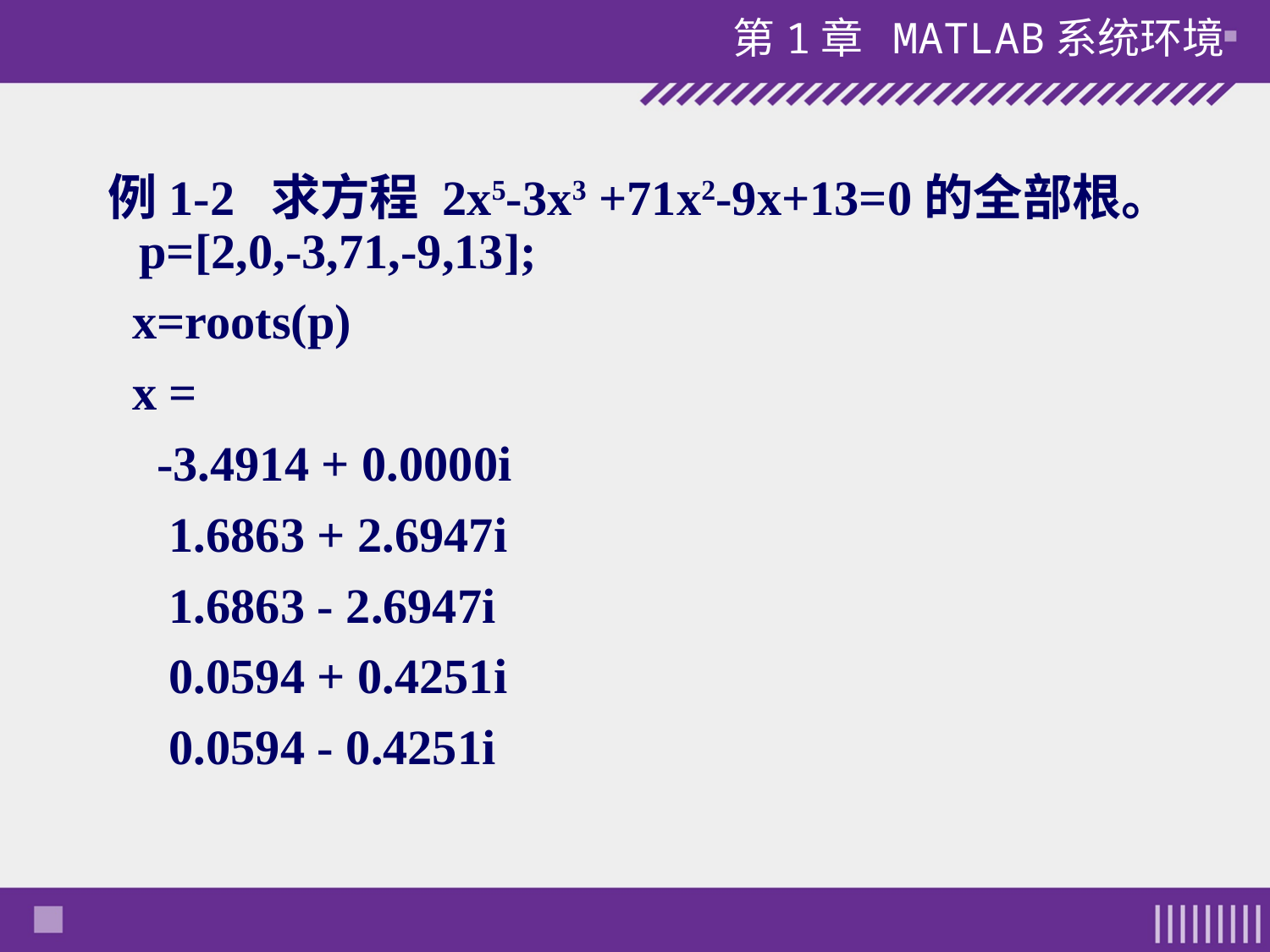

例1-2  求方程 2x5-3x3 +71x2-9x+13=0的全部根。
p=[2,0,-3,71,-9,13];
  x=roots(p)
  x =
    -3.4914 + 0.0000i
     1.6863 + 2.6947i
     1.6863 - 2.6947i
     0.0594 + 0.4251i
     0.0594 - 0.4251i